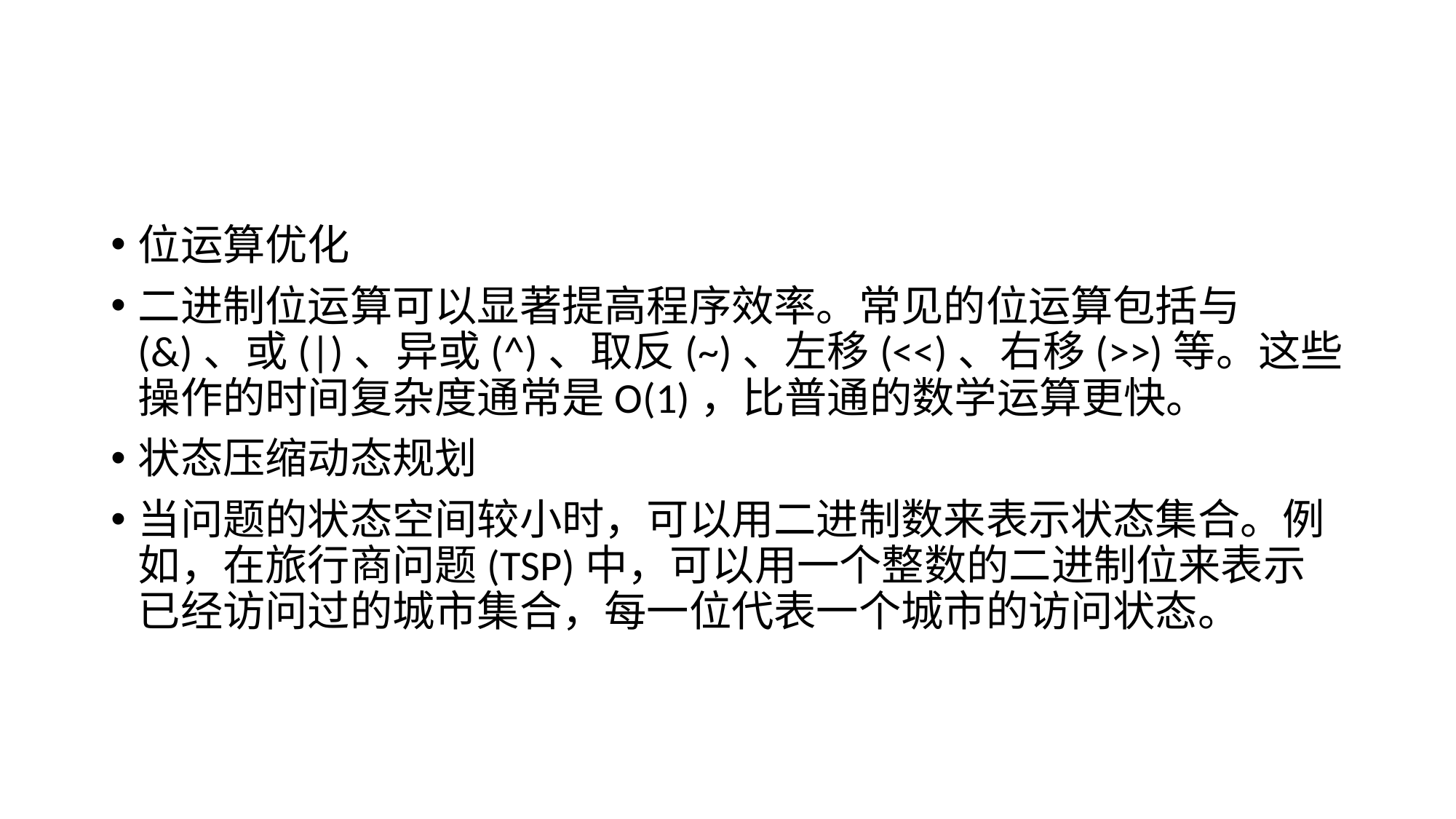

#
位运算优化
二进制位运算可以显著提高程序效率。常见的位运算包括与(&)、或(|)、异或(^)、取反(~)、左移(<<)、右移(>>)等。这些操作的时间复杂度通常是O(1)，比普通的数学运算更快。
状态压缩动态规划
当问题的状态空间较小时，可以用二进制数来表示状态集合。例如，在旅行商问题(TSP)中，可以用一个整数的二进制位来表示已经访问过的城市集合，每一位代表一个城市的访问状态。